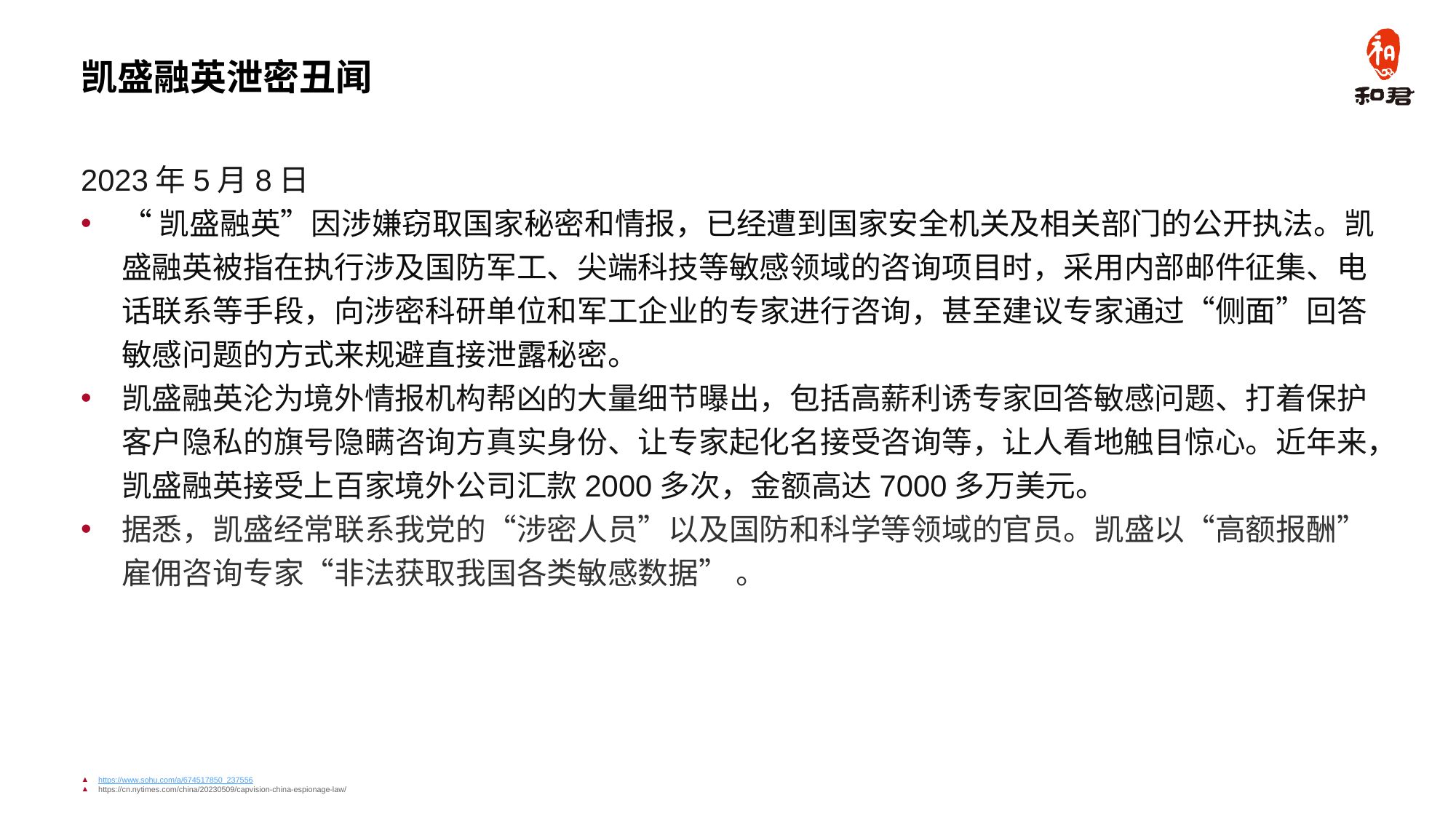

# 凯盛融英泄密丑闻
2023年5月8日
“凯盛融英”因涉嫌窃取国家秘密和情报，已经遭到国家安全机关及相关部门的公开执法。凯盛融英被指在执行涉及国防军工、尖端科技等敏感领域的咨询项目时，采用内部邮件征集、电话联系等手段，向涉密科研单位和军工企业的专家进行咨询，甚至建议专家通过“侧面”回答敏感问题的方式来规避直接泄露秘密。
凯盛融英沦为境外情报机构帮凶的大量细节曝出，包括高薪利诱专家回答敏感问题、打着保护客户隐私的旗号隐瞒咨询方真实身份、让专家起化名接受咨询等，让人看地触目惊心。近年来，凯盛融英接受上百家境外公司汇款2000多次，金额高达7000多万美元。
据悉，凯盛经常联系我党的“涉密人员”以及国防和科学等领域的官员。凯盛以“高额报酬”雇佣咨询专家“非法获取我国各类敏感数据” 。

https://www.sohu.com/a/674517850_237556
https://cn.nytimes.com/china/20230509/capvision-china-espionage-law/